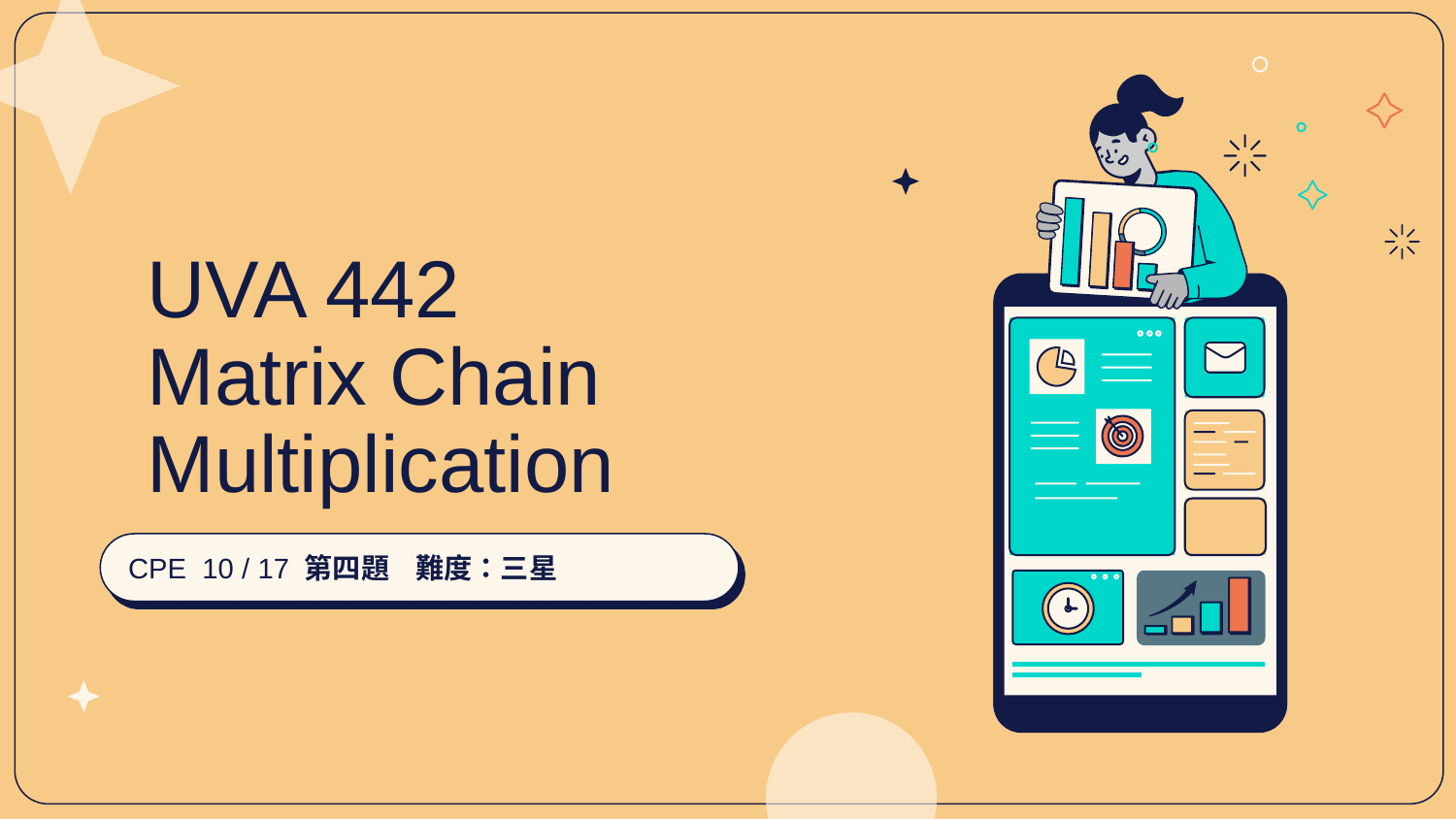

# UVA 442 Matrix Chain Multiplication

CPE  10 / 17 第四題    難度：三星